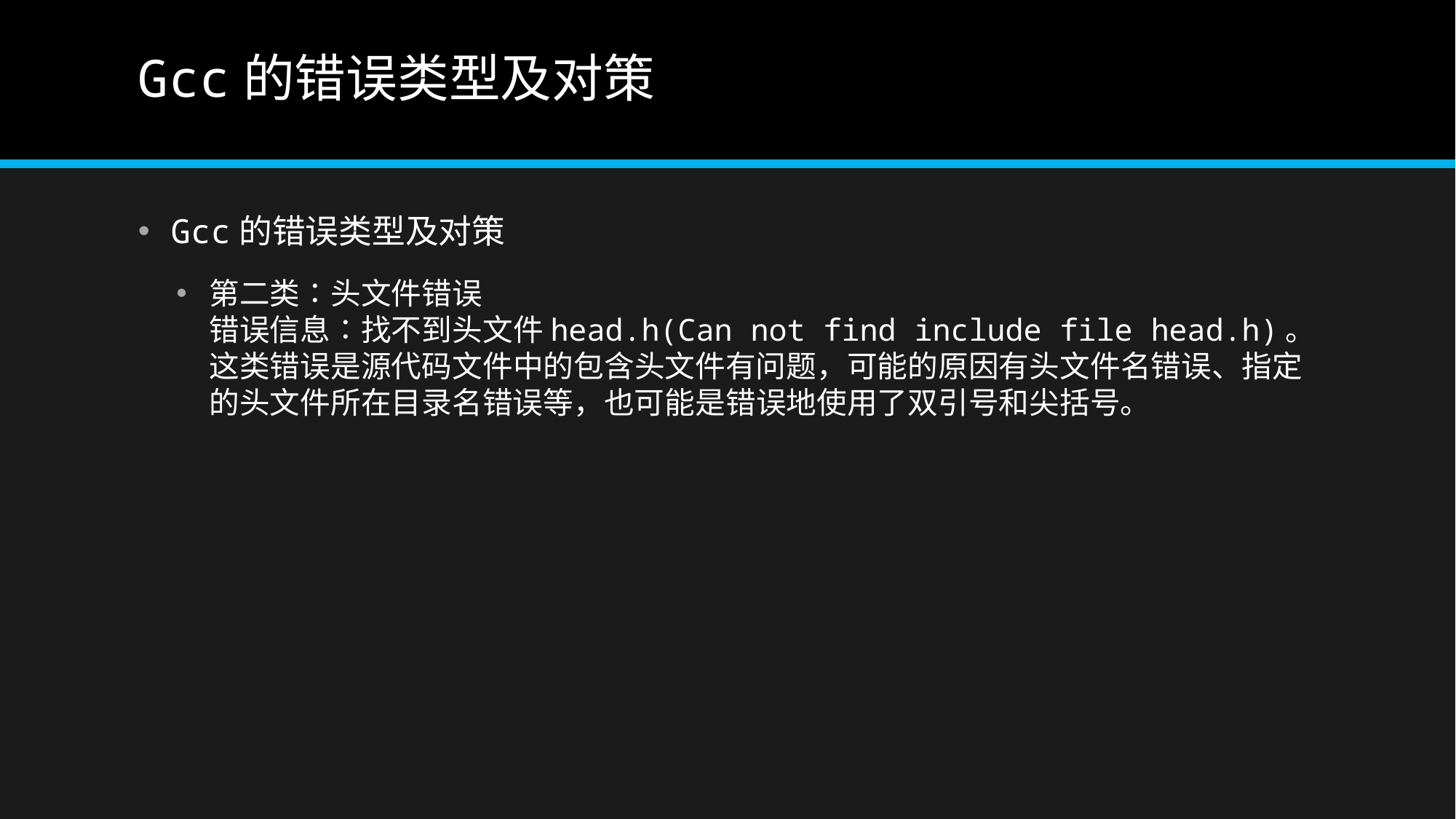

# Gcc的错误类型及对策
Gcc的错误类型及对策
第二类∶头文件错误
错误信息∶找不到头文件head.h(Can not find include file head.h)。这类错误是源代码文件中的包含头文件有问题，可能的原因有头文件名错误、指定的头文件所在目录名错误等，也可能是错误地使用了双引号和尖括号。